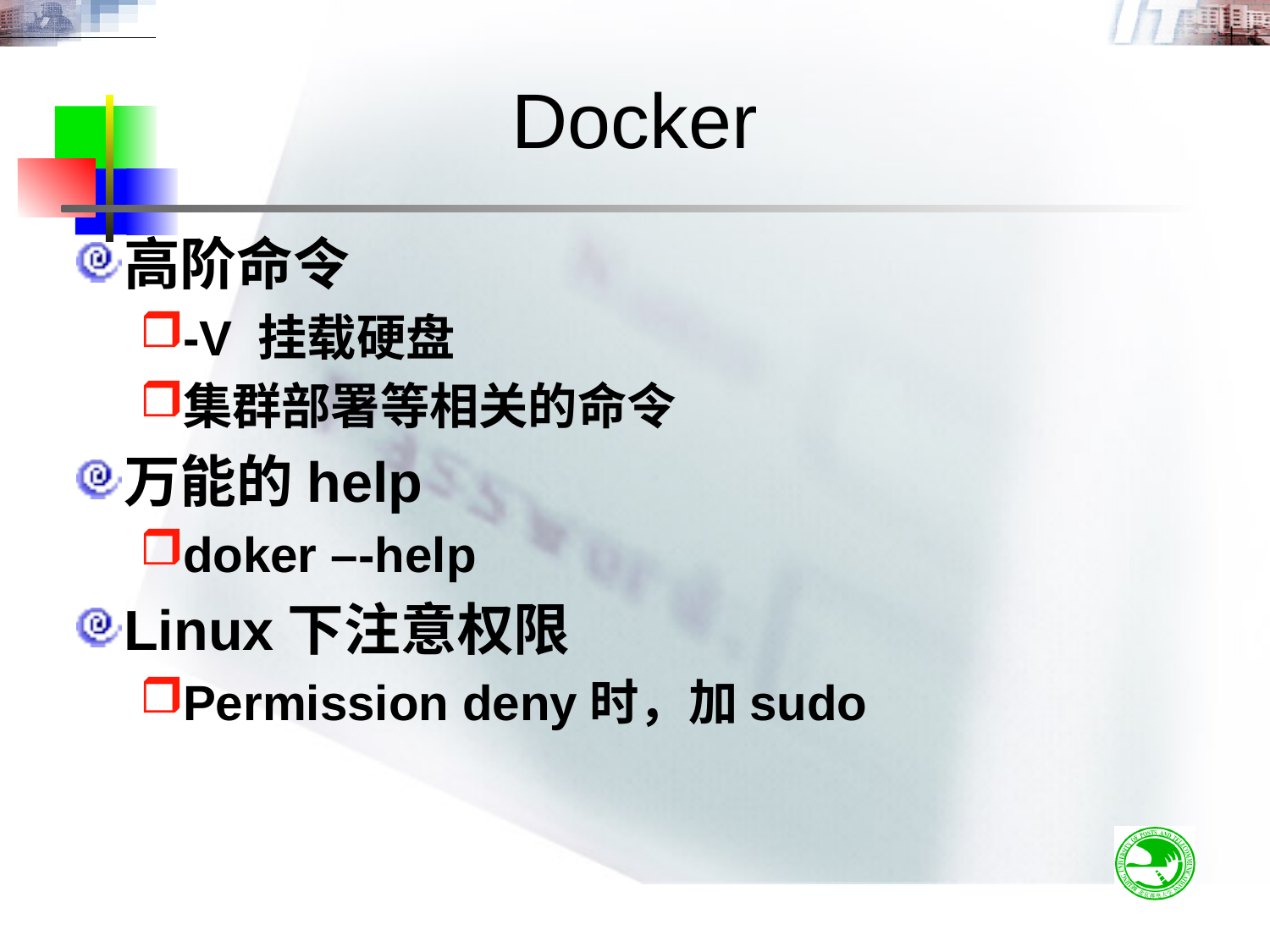

# Docker
高阶命令
-V 挂载硬盘
集群部署等相关的命令
万能的help
doker –-help
Linux下注意权限
Permission deny时，加sudo